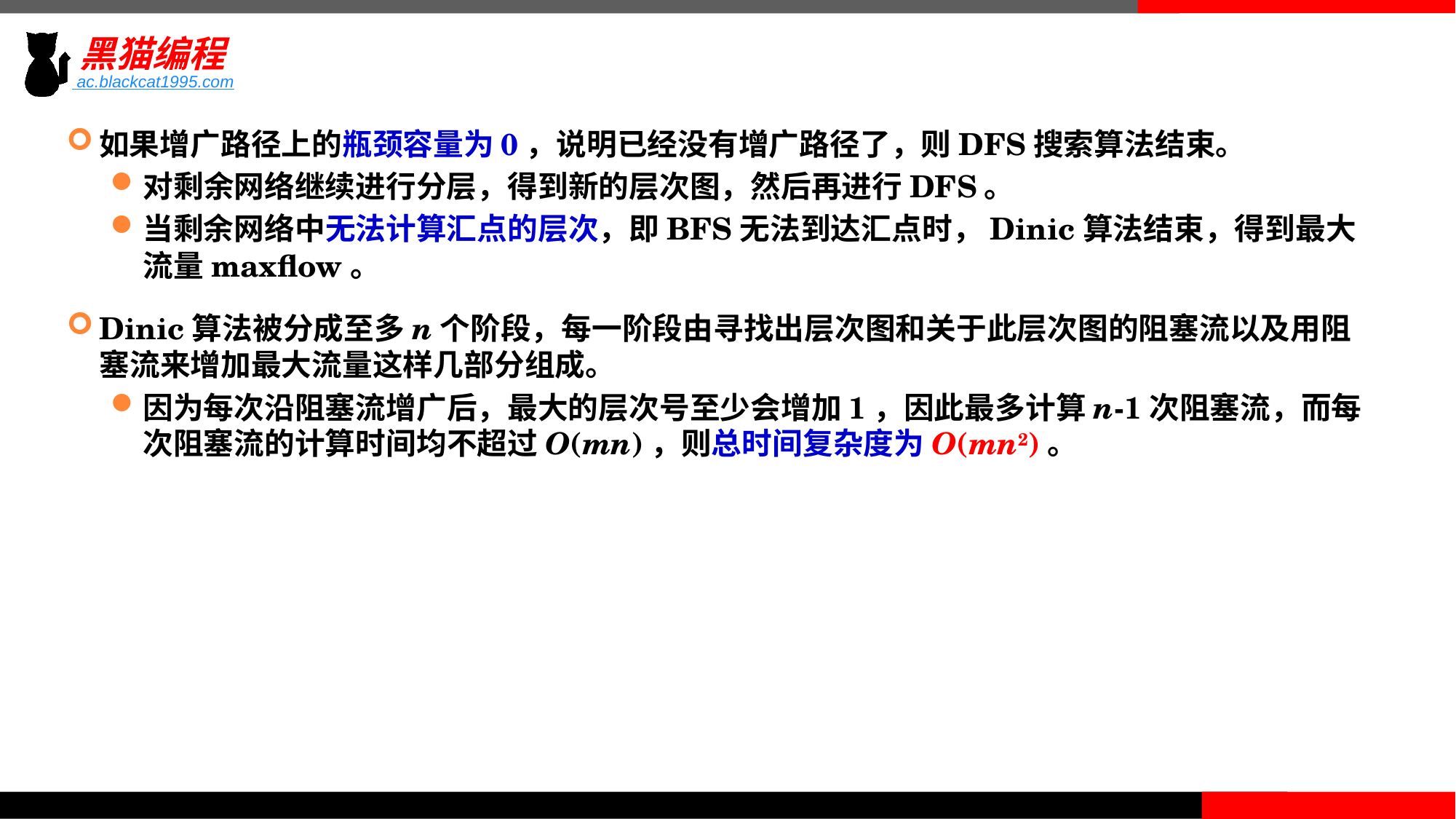

如果增广路径上的瓶颈容量为0，说明已经没有增广路径了，则DFS搜索算法结束。
对剩余网络继续进行分层，得到新的层次图，然后再进行DFS。
当剩余网络中无法计算汇点的层次，即BFS无法到达汇点时，Dinic算法结束，得到最大流量maxflow。
Dinic算法被分成至多n个阶段，每一阶段由寻找出层次图和关于此层次图的阻塞流以及用阻塞流来增加最大流量这样几部分组成。
因为每次沿阻塞流增广后，最大的层次号至少会增加1，因此最多计算n-1次阻塞流，而每次阻塞流的计算时间均不超过O(mn)，则总时间复杂度为O(mn2)。